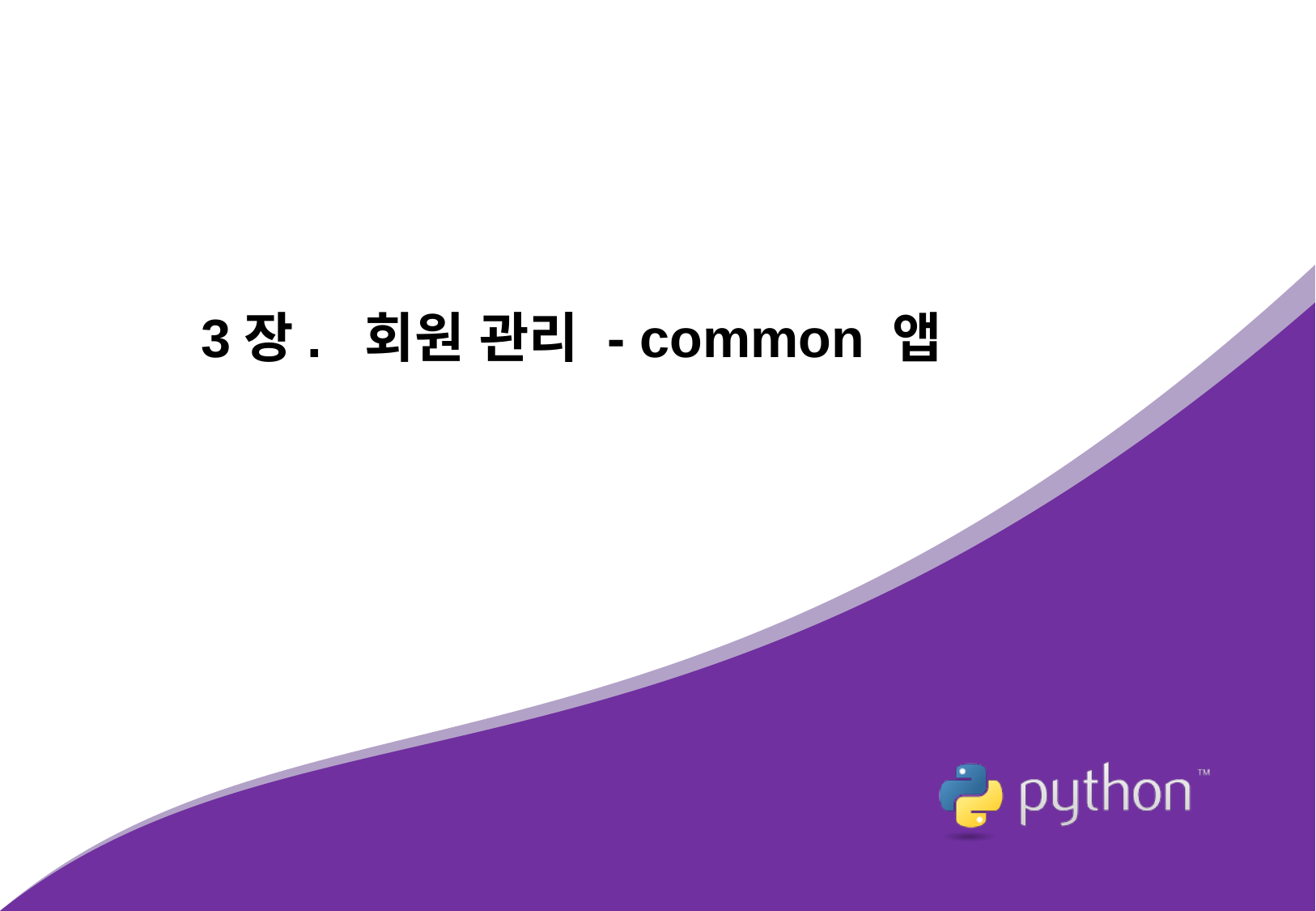

# 3장.  회원 관리 - common 앱